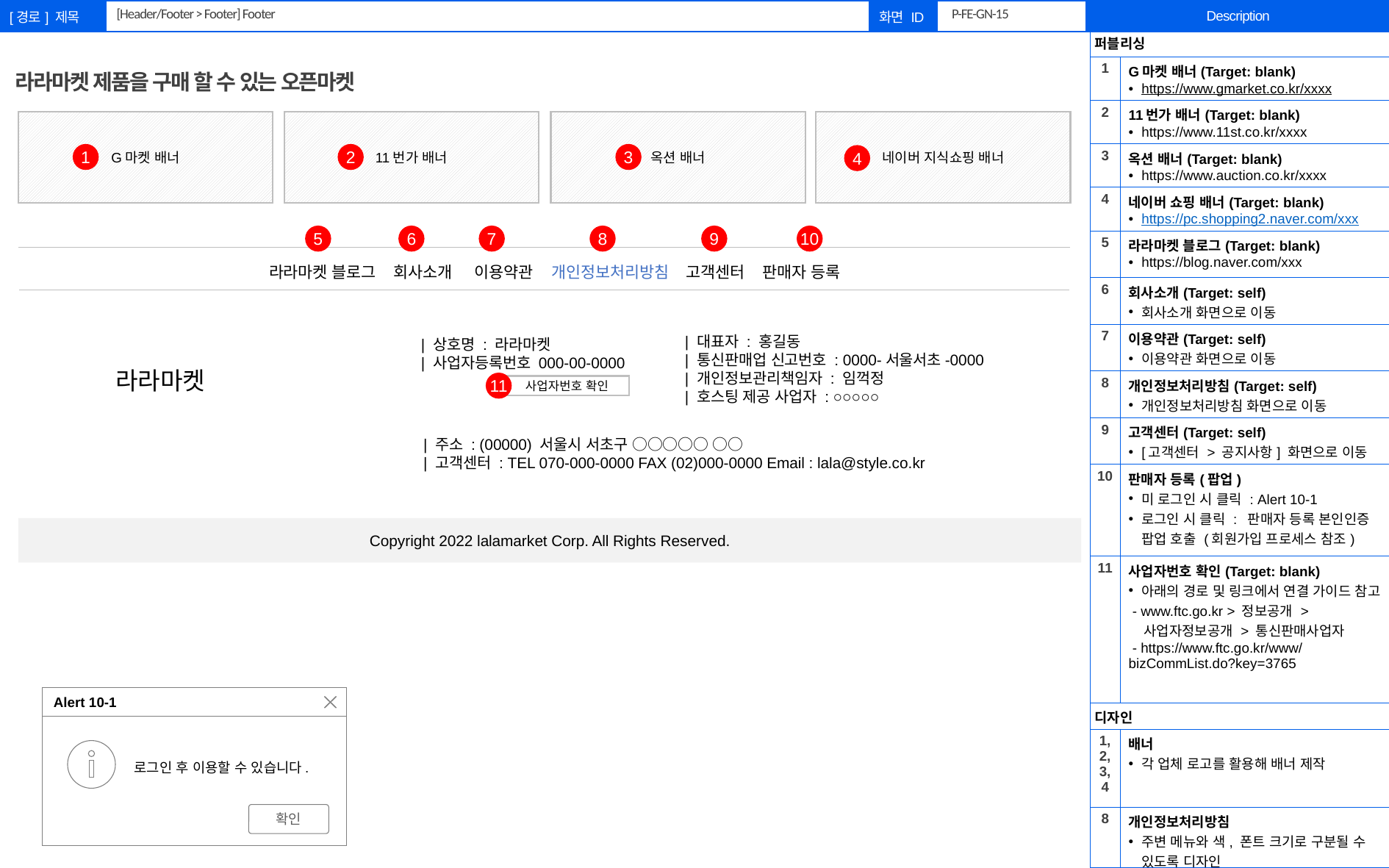

[Header/Footer > Footer] Footer
# P-FE-GN-15
| 퍼블리싱 | 퍼블리싱 |
| --- | --- |
| 1 | G마켓 배너(Target: blank) https://www.gmarket.co.kr/xxxx |
| 2 | 11번가 배너(Target: blank) https://www.11st.co.kr/xxxx |
| 3 | 옥션 배너(Target: blank) https://www.auction.co.kr/xxxx |
| 4 | 네이버 쇼핑 배너(Target: blank) https://pc.shopping2.naver.com/xxx |
| 5 | 라라마켓 블로그(Target: blank) https://blog.naver.com/xxx |
| 6 | 회사소개(Target: self) 회사소개 화면으로 이동 |
| 7 | 이용약관(Target: self) 이용약관 화면으로 이동 |
| 8 | 개인정보처리방침(Target: self) 개인정보처리방침 화면으로 이동 |
| 9 | 고객센터(Target: self) [고객센터 > 공지사항] 화면으로 이동 |
| 10 | 판매자 등록(팝업) 미 로그인 시 클릭 : Alert 10-1 로그인 시 클릭 : 판매자 등록 본인인증 팝업 호출 (회원가입 프로세스 참조) |
| 11 | 사업자번호 확인(Target: blank) 아래의 경로 및 링크에서 연결 가이드 참고 - www.ftc.go.kr > 정보공개 > 사업자정보공개 > 통신판매사업자 - https://www.ftc.go.kr/www/bizCommList.do?key=3765 |
| 디자인 | 디자인 |
| 1, 2, 3, 4 | 배너 각 업체 로고를 활용해 배너 제작 |
| 8 | 개인정보처리방침 주변 메뉴와 색, 폰트 크기로 구분될 수 있도록 디자인 |

라라마켓 제품을 구매 할 수 있는 오픈마켓
11번가 배너
옥션 배너
네이버 지식쇼핑 배너
G마켓 배너
1
2
3
4
5
6
7
8
9
10
 라라마켓 블로그    회사소개     이용약관    개인정보처리방침    고객센터    판매자 등록
| 대표자 : 홍길동
| 통신판매업 신고번호 : 0000-서울서초-0000
| 개인정보관리책임자 : 임꺽정
| 호스팅 제공 사업자 : ○○○○○
| 상호명 : 라라마켓
| 사업자등록번호 000-00-0000
라라마켓
11
사업자번호 확인
| 주소 : (00000) 서울시 서초구 ○○○○○ ○○
| 고객센터 : TEL 070-000-0000 FAX (02)000-0000 Email : lala@style.co.kr
Copyright 2022 lalamarket Corp. All Rights Reserved.
Alert 10-1

로그인 후 이용할 수 있습니다.

확인
Abort
Cancel